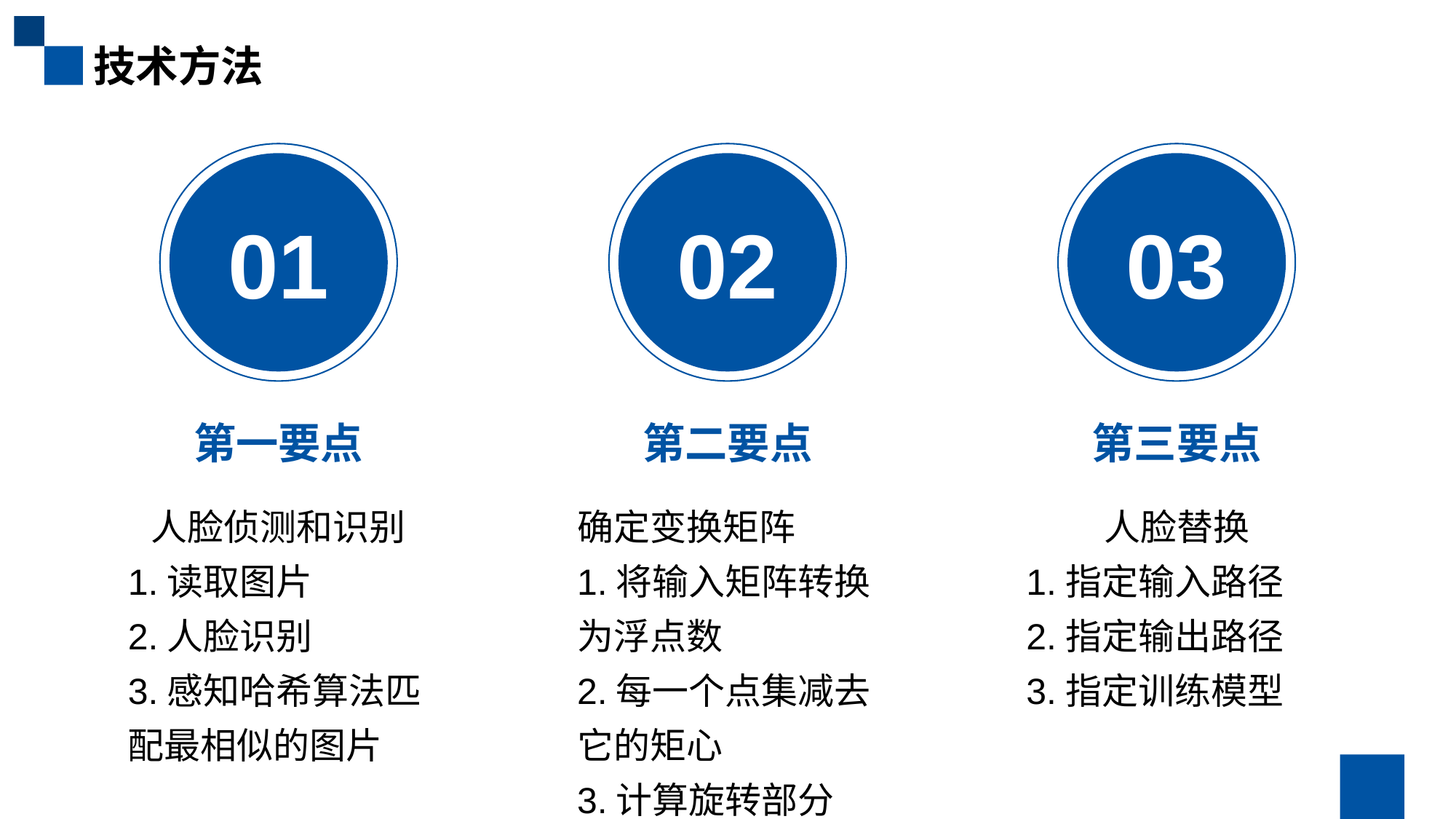

技术方法

01

02

03
第一要点
第二要点
第三要点
人脸侦测和识别
1.读取图片
2.人脸识别
3.感知哈希算法匹配最相似的图片

确定变换矩阵
1.将输入矩阵转换为浮点数
2.每一个点集减去它的矩心
3.计算旋转部分

人脸替换
1.指定输入路径
2.指定输出路径
3.指定训练模型
14